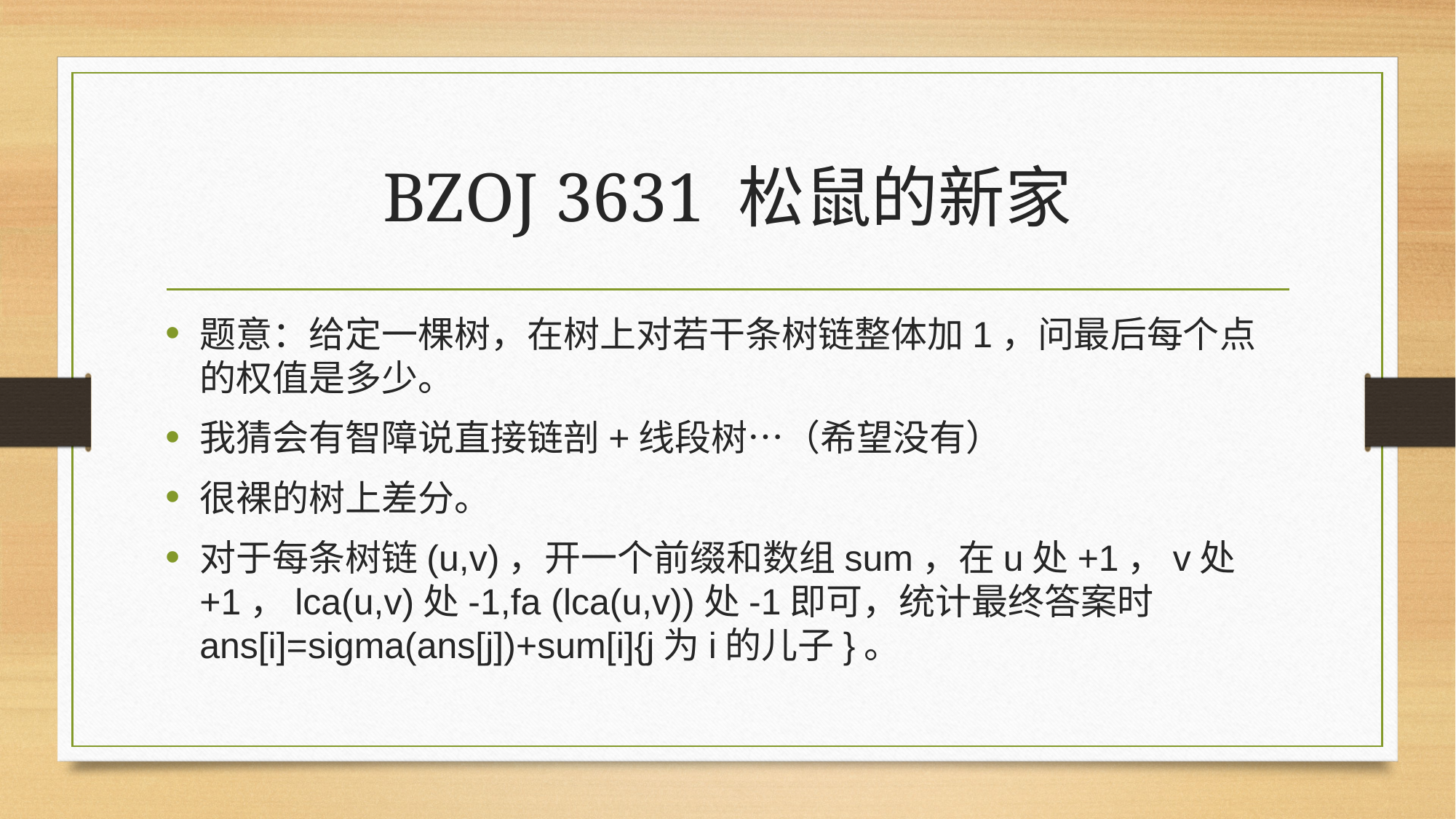

# BZOJ 3631 松鼠的新家
题意：给定一棵树，在树上对若干条树链整体加1，问最后每个点的权值是多少。
我猜会有智障说直接链剖+线段树…（希望没有）
很裸的树上差分。
对于每条树链(u,v)，开一个前缀和数组sum，在u处+1，v处+1，lca(u,v)处-1,fa (lca(u,v))处-1即可，统计最终答案时ans[i]=sigma(ans[j])+sum[i]{j为i的儿子}。